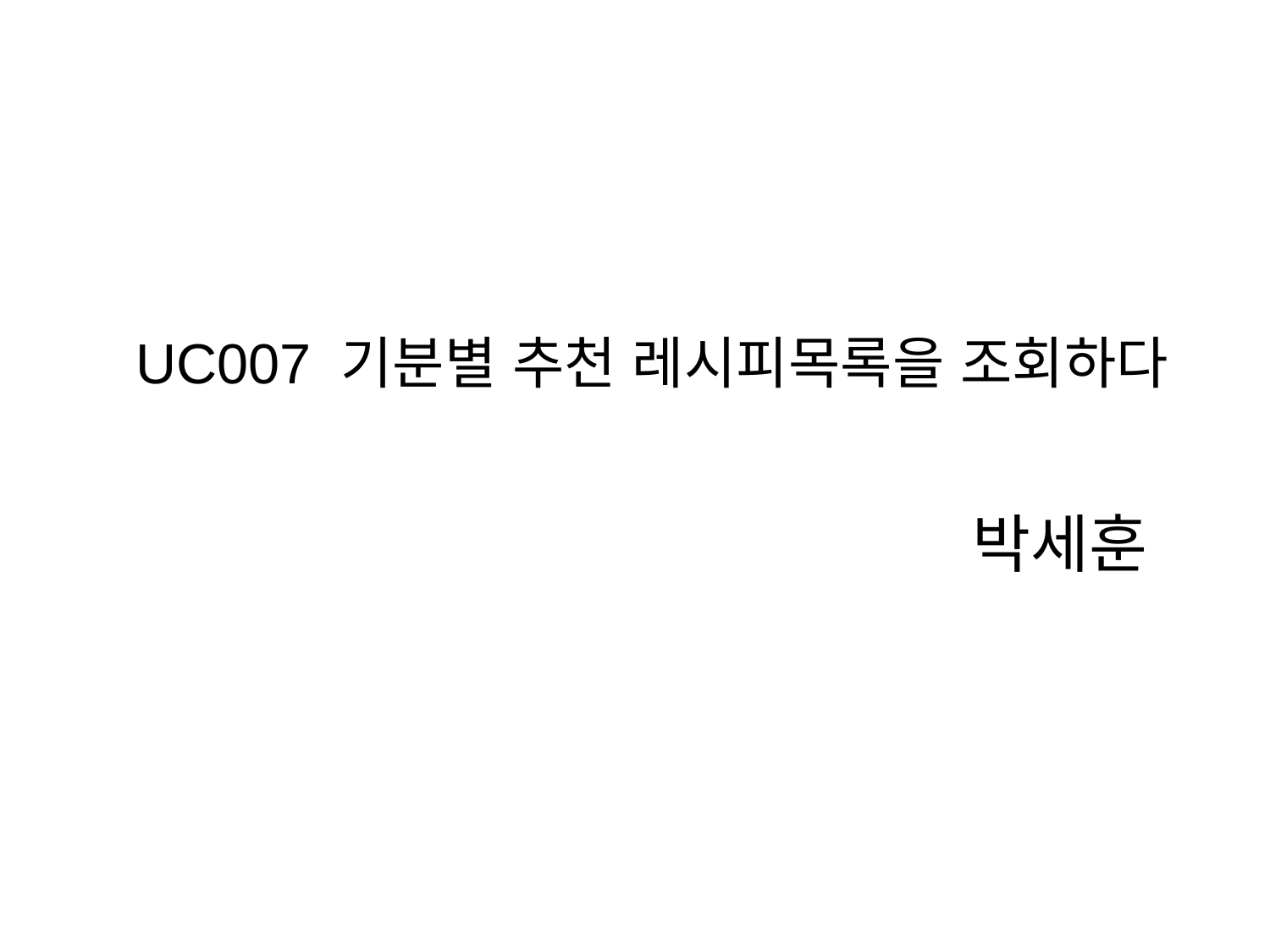

# UC007 기분별 추천 레시피목록을 조회하다
박세훈